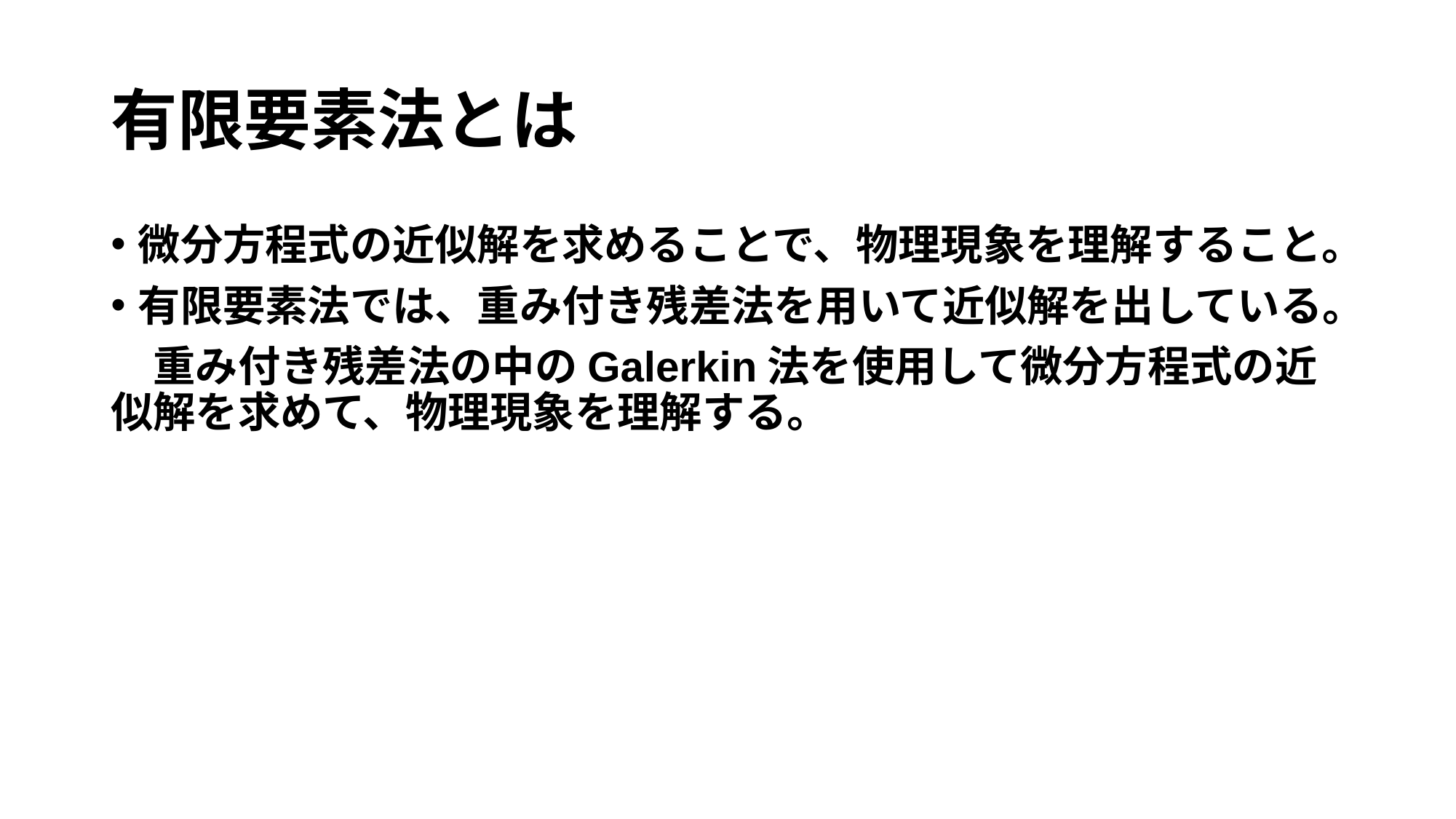

# 有限要素法とは
微分方程式の近似解を求めることで、物理現象を理解すること。
有限要素法では、重み付き残差法を用いて近似解を出している。
　重み付き残差法の中のGalerkin法を使用して微分方程式の近似解を求めて、物理現象を理解する。